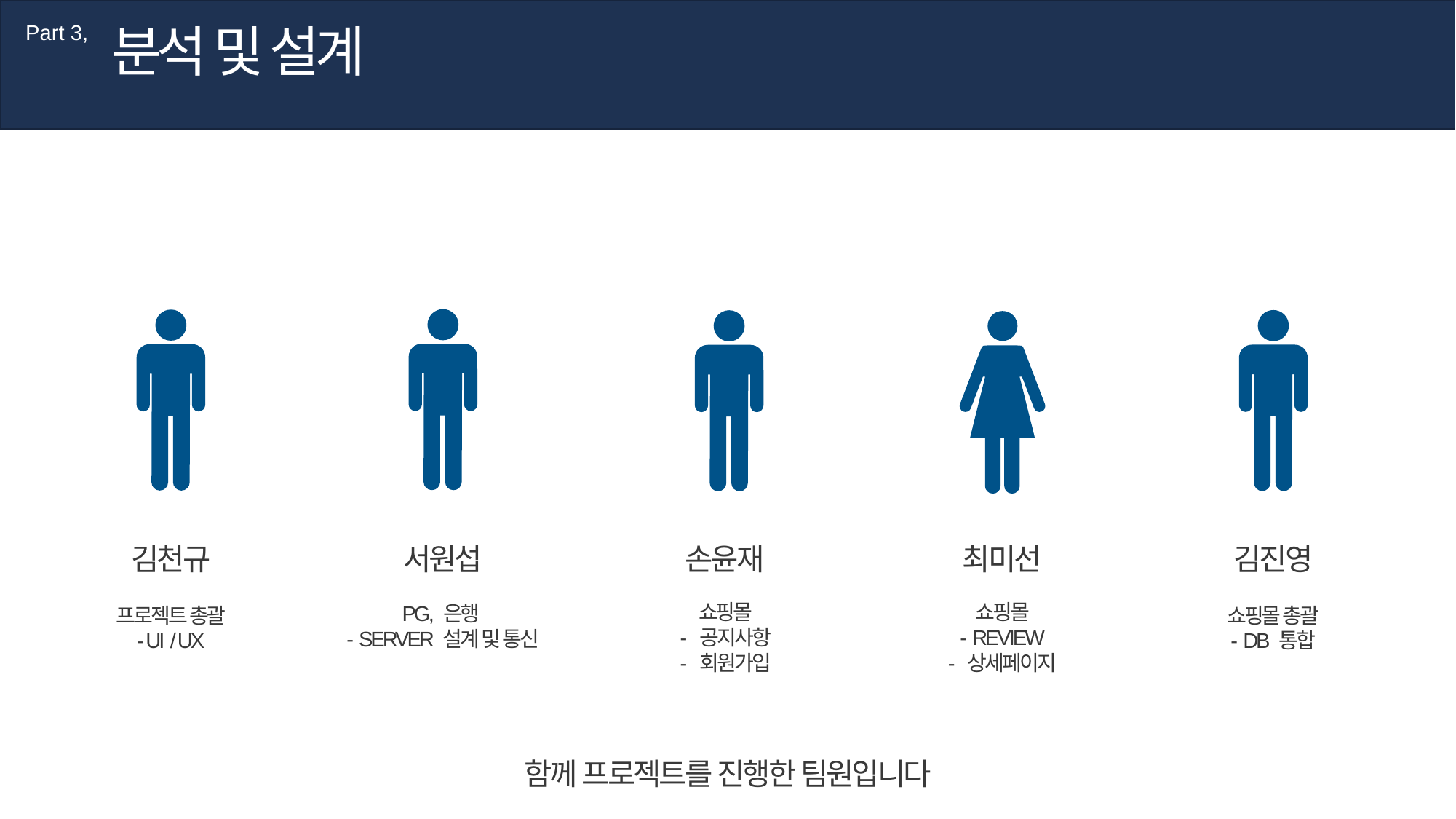

분석 및 설계
Part 3,

김천규
서원섭
PG, 은행
-  SERVER 설계 및 통신
손윤재
최미선
김진영
쇼핑몰
-  공지사항
-  회원가입

쇼핑몰
-  REVIEW
-  상세페이지
프로젝트 총괄
- UI  / UX
쇼핑몰 총괄
-  DB 통합
함께 프로젝트를 진행한 팀원입니다